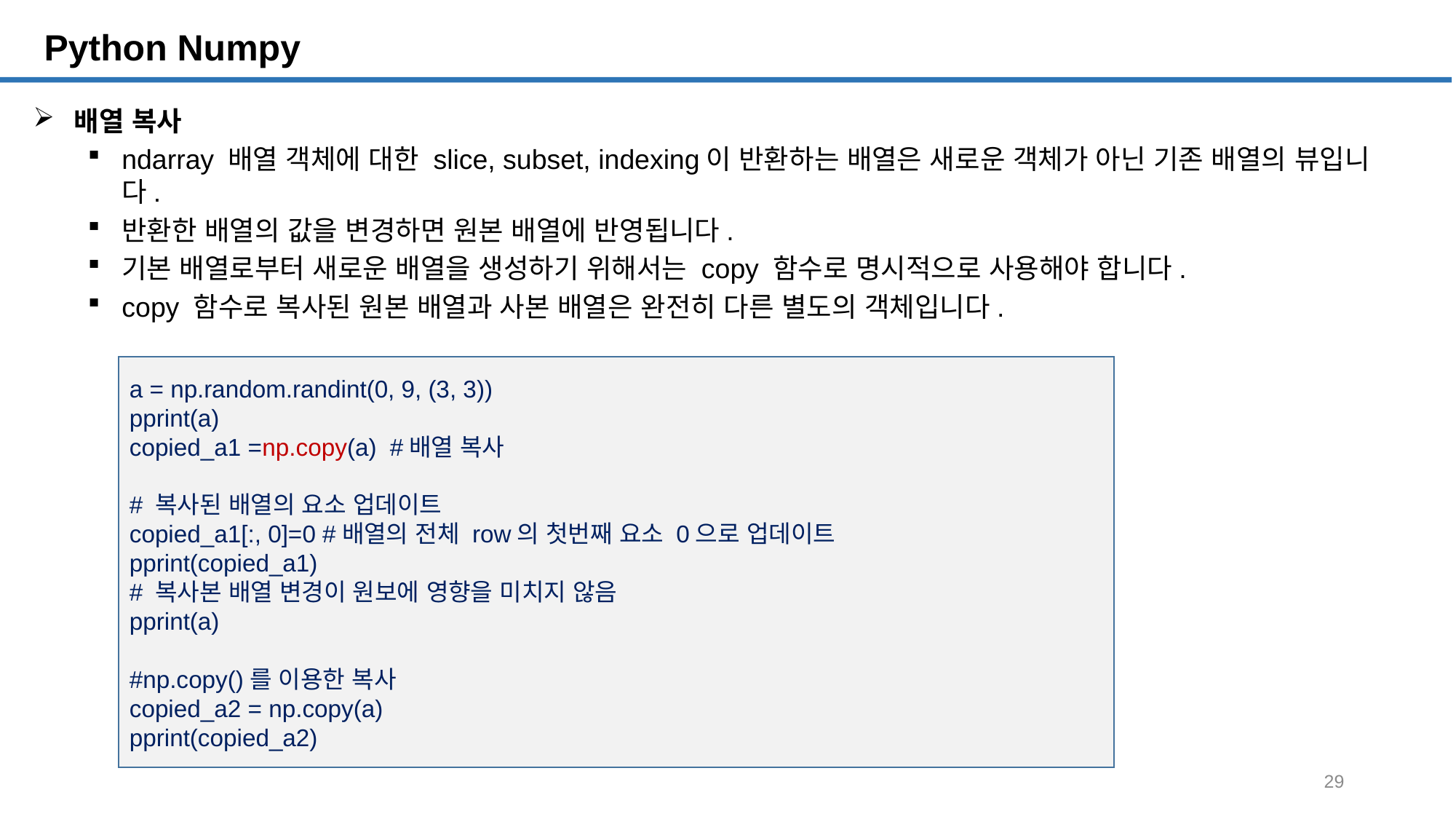

SQL 튜닝 개요
# Python Numpy

배열 복사
ndarray 배열 객체에 대한 slice, subset, indexing이 반환하는 배열은 새로운 객체가 아닌 기존 배열의 뷰입니다.
반환한 배열의 값을 변경하면 원본 배열에 반영됩니다.
기본 배열로부터 새로운 배열을 생성하기 위해서는 copy 함수로 명시적으로 사용해야 합니다.
copy 함수로 복사된 원본 배열과 사본 배열은 완전히 다른 별도의 객체입니다.
a = np.random.randint(0, 9, (3, 3))
pprint(a)
copied_a1 =np.copy(a)  #배열 복사

# 복사된 배열의 요소 업데이트
copied_a1[:, 0]=0 #배열의 전체 row의 첫번째 요소 0으로 업데이트
pprint(copied_a1)
# 복사본 배열 변경이 원보에 영향을 미치지 않음
pprint(a)

#np.copy()를 이용한 복사
copied_a2 = np.copy(a)
pprint(copied_a2)
29